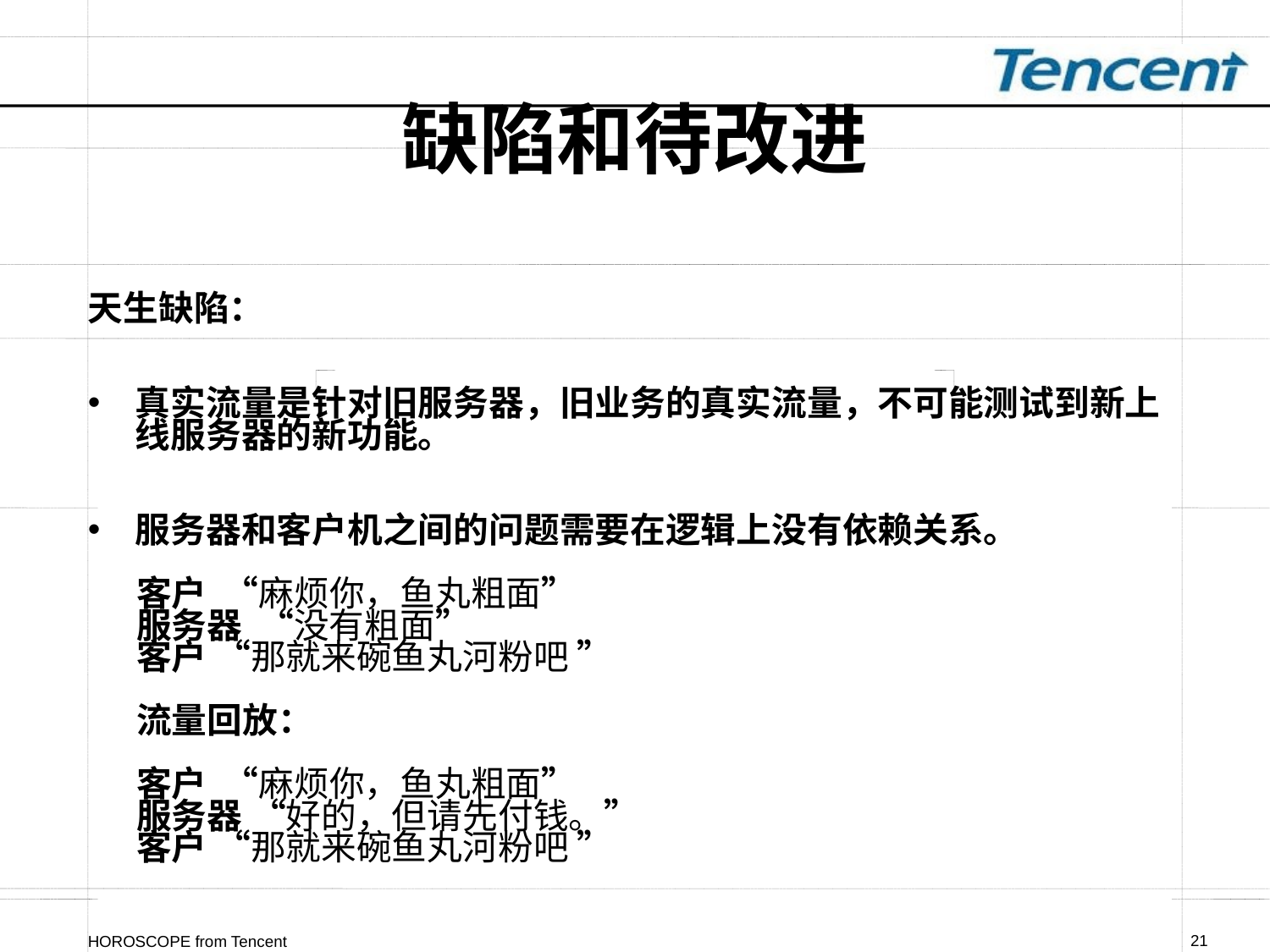

# 缺陷和待改进

天生缺陷：

真实流量是针对旧服务器，旧业务的真实流量，不可能测试到新上线服务器的新功能。

服务器和客户机之间的问题需要在逻辑上没有依赖关系。

     客户  “麻烦你，鱼丸粗面”
     服务器  “没有粗面”
     客户 “那就来碗鱼丸河粉吧 ”

     流量回放：

     客户  “麻烦你，鱼丸粗面”
     服务器 “好的，但请先付钱。”
     客户 “那就来碗鱼丸河粉吧 ”

HOROSCOPE from Tencent